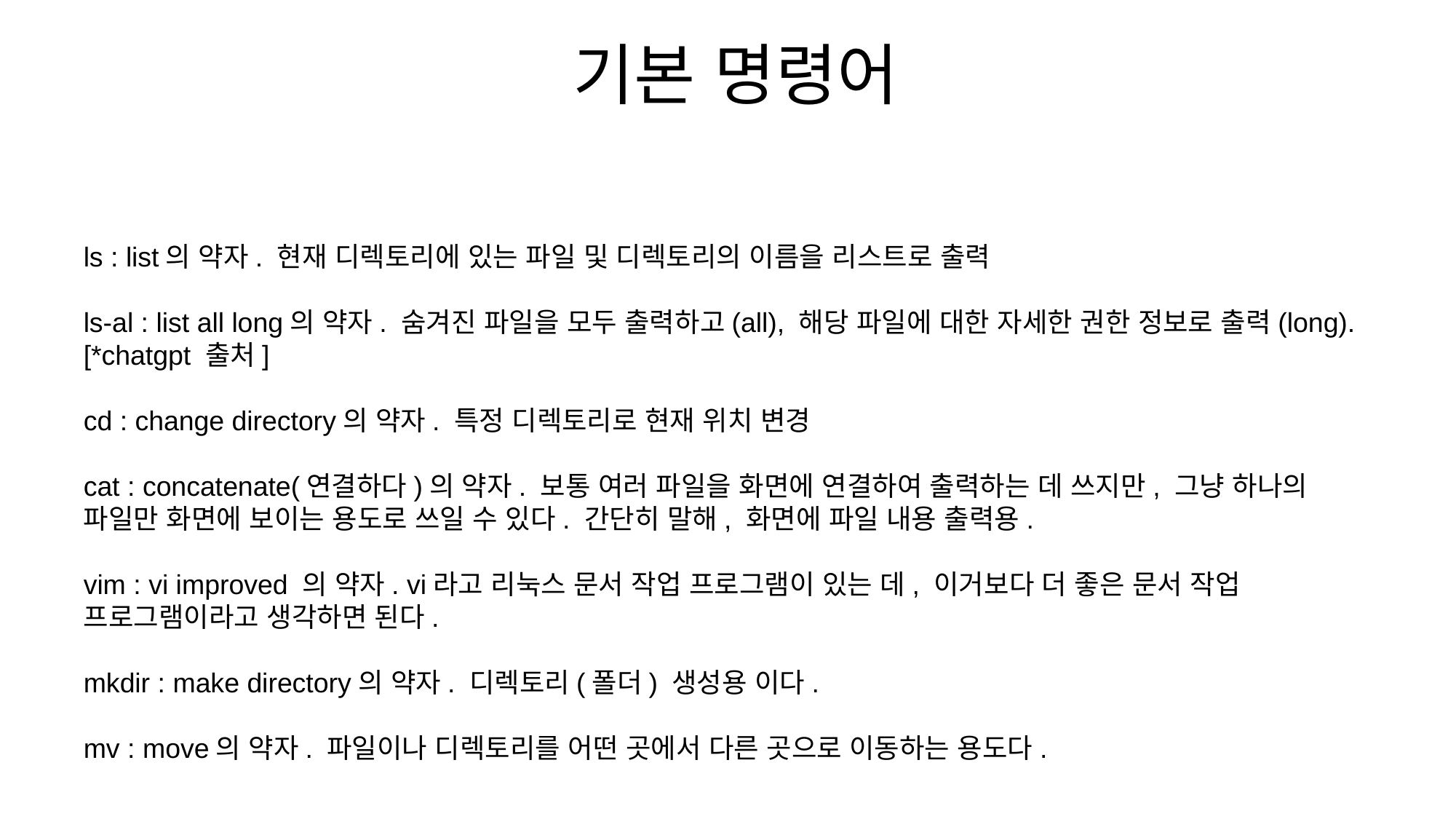

# 기본 명령어
ls : list의 약자. 현재 디렉토리에 있는 파일 및 디렉토리의 이름을 리스트로 출력

ls-al : list all long의 약자. 숨겨진 파일을 모두 출력하고(all), 해당 파일에 대한 자세한 권한 정보로 출력(long). [*chatgpt 출처]

cd : change directory의 약자. 특정 디렉토리로 현재 위치 변경

cat : concatenate(연결하다)의 약자. 보통 여러 파일을 화면에 연결하여 출력하는 데 쓰지만, 그냥 하나의 파일만 화면에 보이는 용도로 쓰일 수 있다. 간단히 말해, 화면에 파일 내용 출력용.

vim : vi improved 의 약자. vi라고 리눅스 문서 작업 프로그램이 있는 데, 이거보다 더 좋은 문서 작업 프로그램이라고 생각하면 된다.

mkdir : make directory의 약자. 디렉토리(폴더) 생성용 이다.

mv : move의 약자. 파일이나 디렉토리를 어떤 곳에서 다른 곳으로 이동하는 용도다.